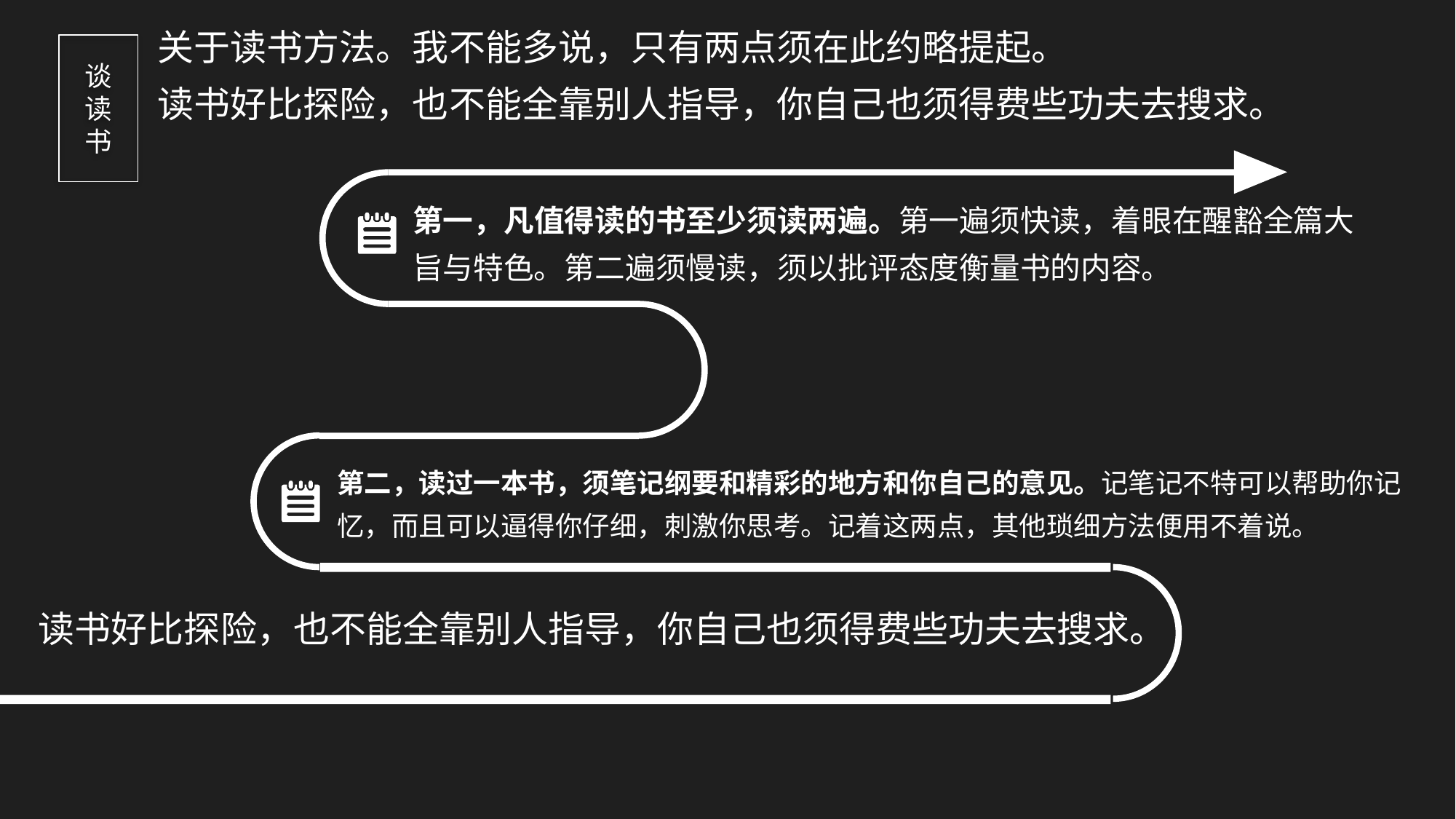

关于读书方法。我不能多说，只有两点须在此约略提起。
读书好比探险，也不能全靠别人指导，你自己也须得费些功夫去搜求。
谈读书

第一，凡值得读的书至少须读两遍。第一遍须快读，着眼在醒豁全篇大旨与特色。第二遍须慢读，须以批评态度衡量书的内容。

第二，读过一本书，须笔记纲要和精彩的地方和你自己的意见。记笔记不特可以帮助你记忆，而且可以逼得你仔细，刺激你思考。记着这两点，其他琐细方法便用不着说。

读书好比探险，也不能全靠别人指导，你自己也须得费些功夫去搜求。